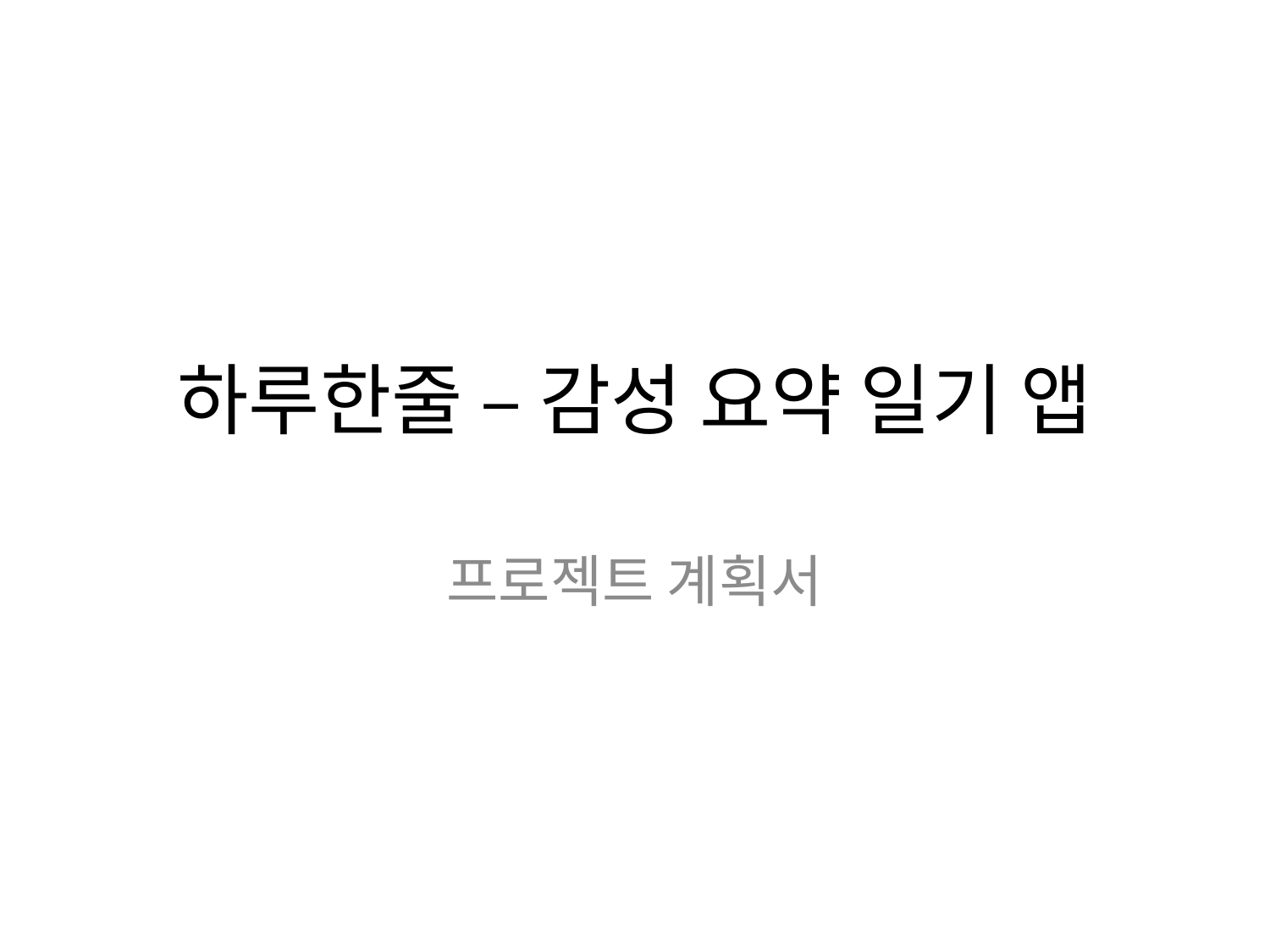

# 하루한줄 – 감성 요약 일기 앱
프로젝트 계획서